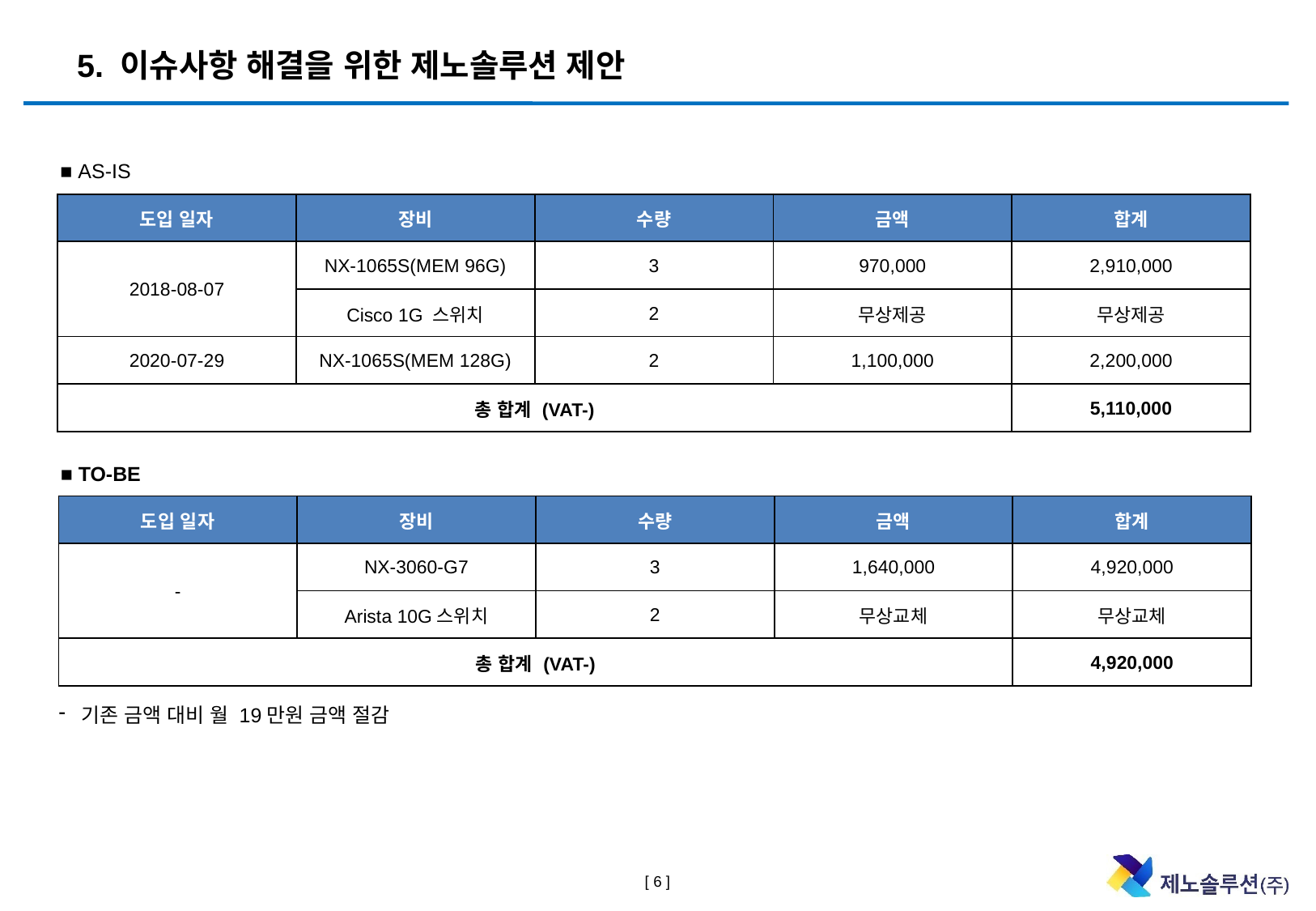

# 5. 이슈사항 해결을 위한 제노솔루션 제안
11A-06-15-02
■ AS-IS
| 도입 일자 | 장비 | 수량 | 금액 | 합계 |
| --- | --- | --- | --- | --- |
| 2018-08-07 | NX-1065S(MEM 96G) | 3 | 970,000 | 2,910,000 |
|  | Cisco 1G 스위치 | 2 | 무상제공 | 무상제공 |
| 2020-07-29 | NX-1065S(MEM 128G) | 2 | 1,100,000 | 2,200,000 |
| 총 합계 (VAT-) |  |  |  | 5,110,000 |
■ TO-BE
| 도입 일자 | 장비 | 수량 | 금액 | 합계 |
| --- | --- | --- | --- | --- |
| - | NX-3060-G7 | 3 | 1,640,000 | 4,920,000 |
|  | Arista 10G스위치 | 2 | 무상교체 | 무상교체 |
| 총 합계 (VAT-) |  |  |  | 4,920,000 |
기존 금액 대비 월 19만원 금액 절감